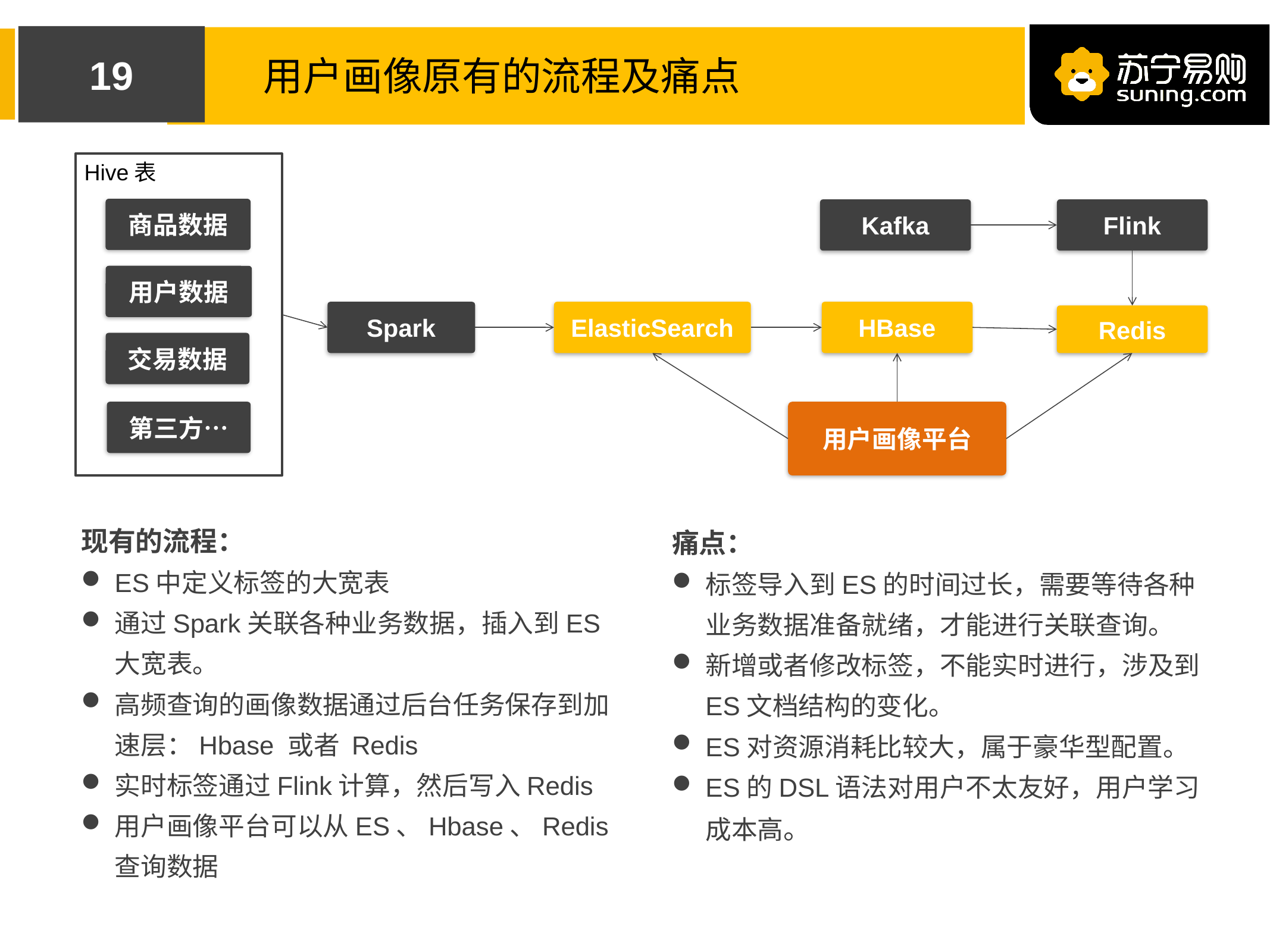

19
用户画像原有的流程及痛点
Hive表
商品数据
Kafka
Flink
用户数据
Spark
ElasticSearch
HBase
Redis
交易数据
第三方…
用户画像平台
现有的流程：
ES中定义标签的大宽表
通过Spark关联各种业务数据，插入到ES大宽表。
高频查询的画像数据通过后台任务保存到加速层：Hbase 或者 Redis
实时标签通过Flink计算，然后写入Redis
用户画像平台可以从ES、Hbase、Redis查询数据
痛点：
标签导入到ES的时间过长，需要等待各种业务数据准备就绪，才能进行关联查询。
新增或者修改标签，不能实时进行，涉及到ES文档结构的变化。
ES对资源消耗比较大，属于豪华型配置。
ES的DSL语法对用户不太友好，用户学习成本高。